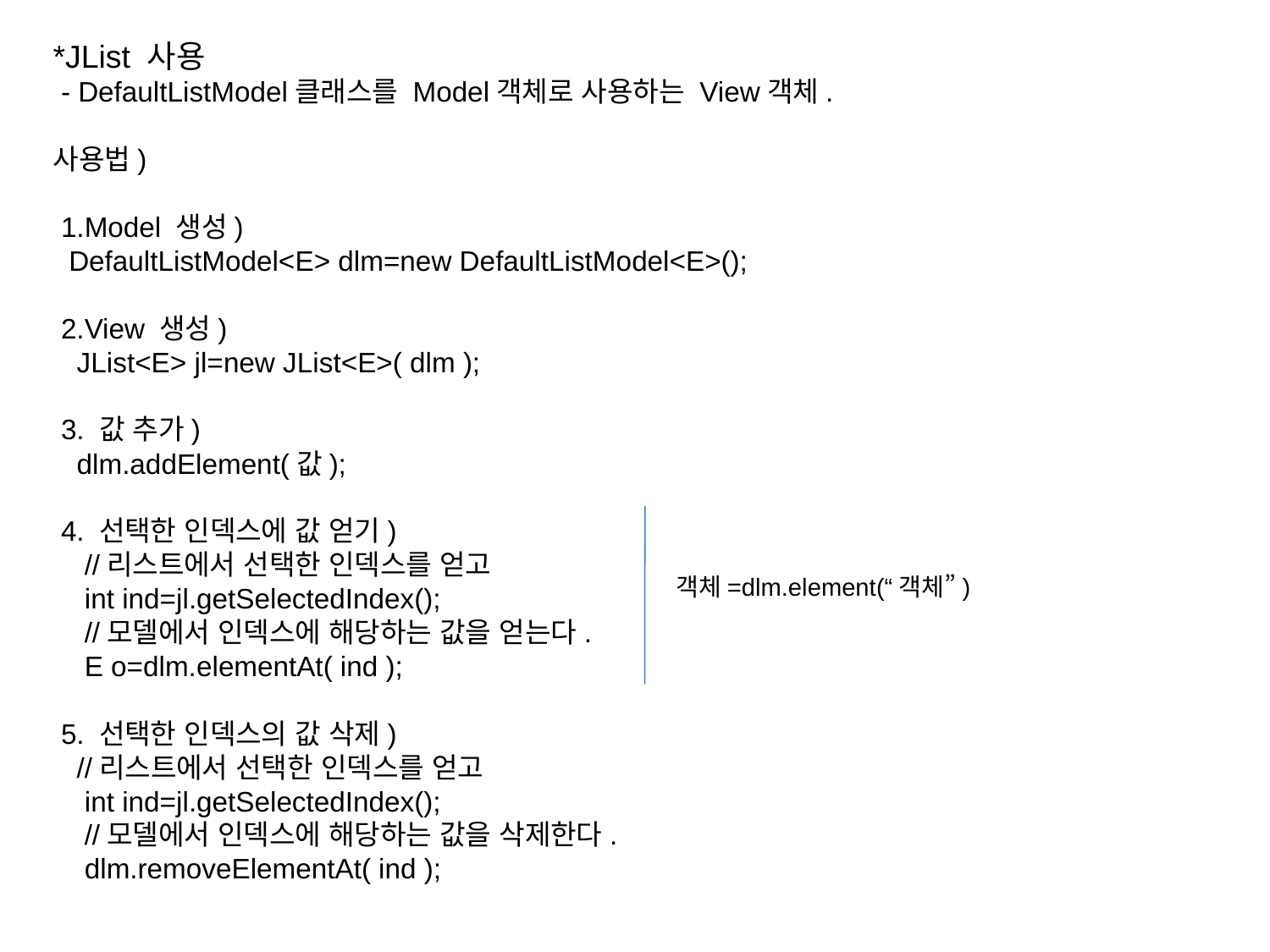

*JList 사용
 - DefaultListModel클래스를 Model객체로 사용하는 View객체.

사용법)

 1.Model 생성)
  DefaultListModel<E> dlm=new DefaultListModel<E>();

 2.View 생성)
   JList<E> jl=new JList<E>( dlm );

 3. 값 추가)
   dlm.addElement(값);

 4. 선택한 인덱스에 값 얻기)
    //리스트에서 선택한 인덱스를 얻고
    int ind=jl.getSelectedIndex();
    //모델에서 인덱스에 해당하는 값을 얻는다.
    E o=dlm.elementAt( ind );

 5. 선택한 인덱스의 값 삭제)
   //리스트에서 선택한 인덱스를 얻고
    int ind=jl.getSelectedIndex();
    //모델에서 인덱스에 해당하는 값을 삭제한다.
    dlm.removeElementAt( ind );

객체=dlm.element(“객체”)